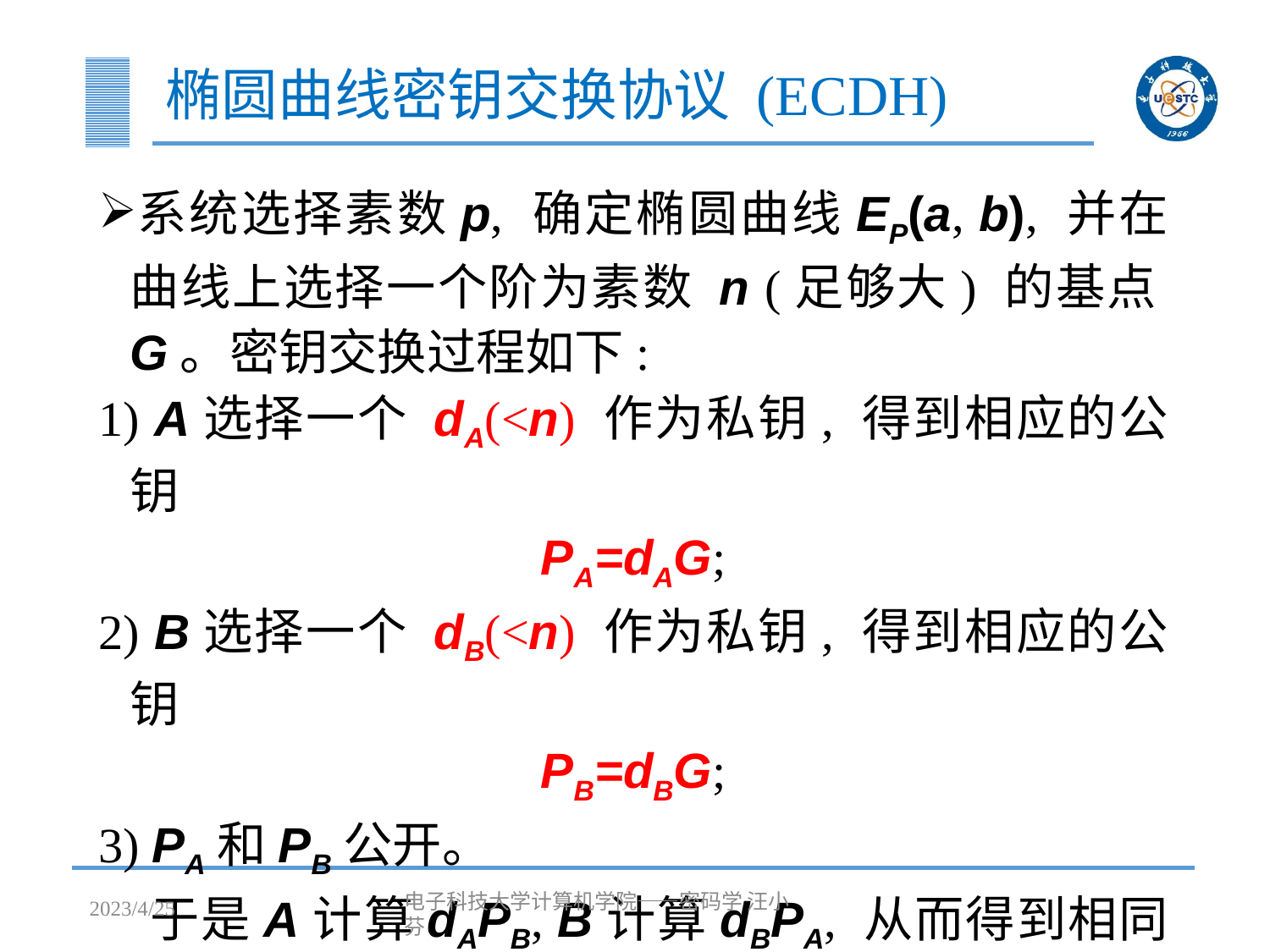

# 椭圆曲线密钥交换协议 (ECDH)
系统选择素数p, 确定椭圆曲线EP(a, b), 并在曲线上选择一个阶为素数 n (足够大) 的基点G。密钥交换过程如下:
1) A选择一个 dA(<n) 作为私钥, 得到相应的公钥
PA=dAG;
2) B选择一个 dB(<n) 作为私钥, 得到相应的公钥
PB=dBG;
3) PA和PB公开。
   于是A计算dAPB, B计算dBPA, 从而得到相同的秘密dAdBG。

2023/4/25
电子科技大学计算机学院——密码学 汪小芬